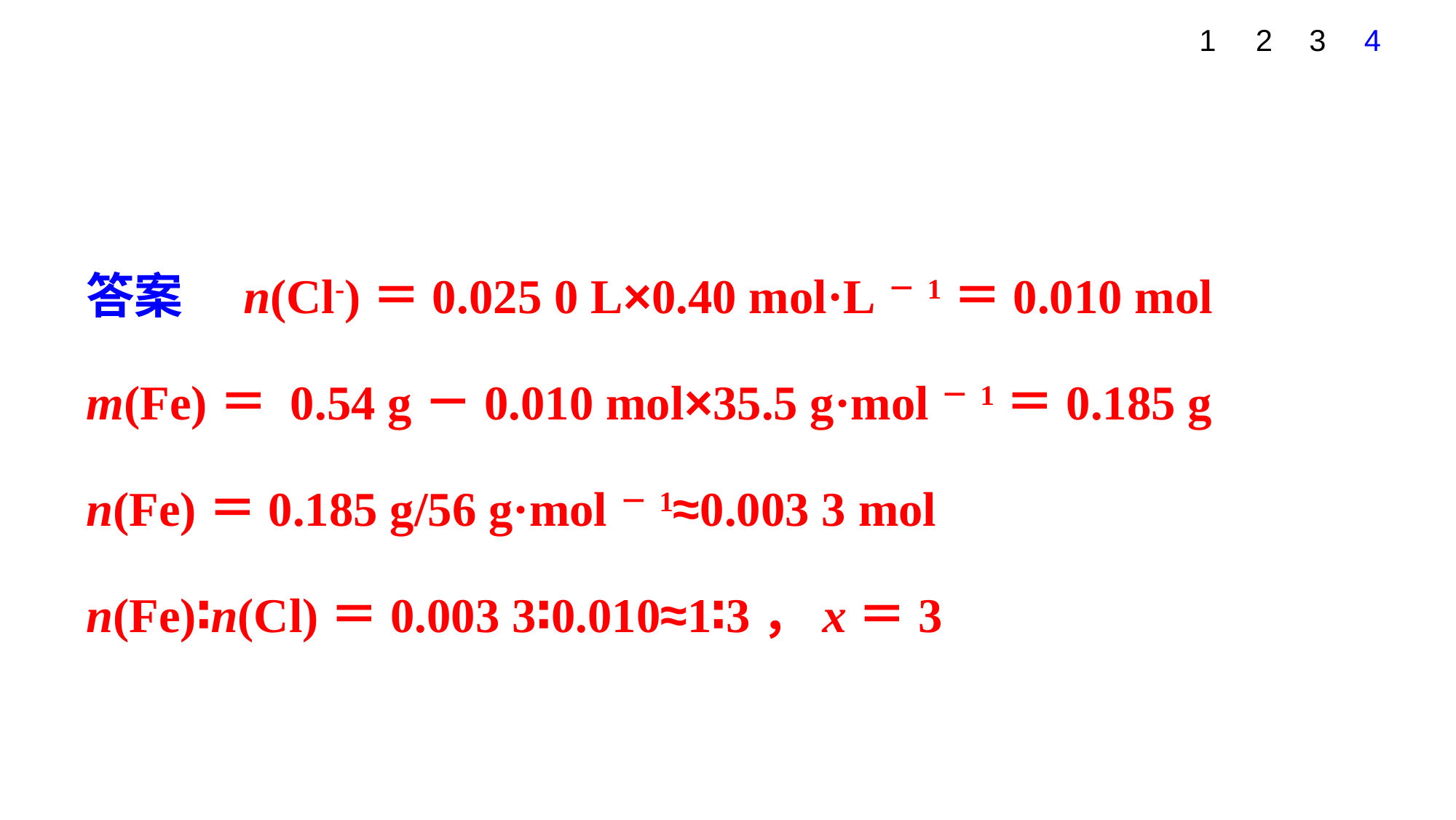

1
2
3
4
答案　n(Cl-)＝0.025 0 L×0.40 mol·L－1＝0.010 mol
m(Fe)＝ 0.54 g－0.010 mol×35.5 g·mol－1＝0.185 g
n(Fe)＝0.185 g/56 g·mol－1≈0.003 3 mol
n(Fe)∶n(Cl)＝0.003 3∶0.010≈1∶3，x＝3